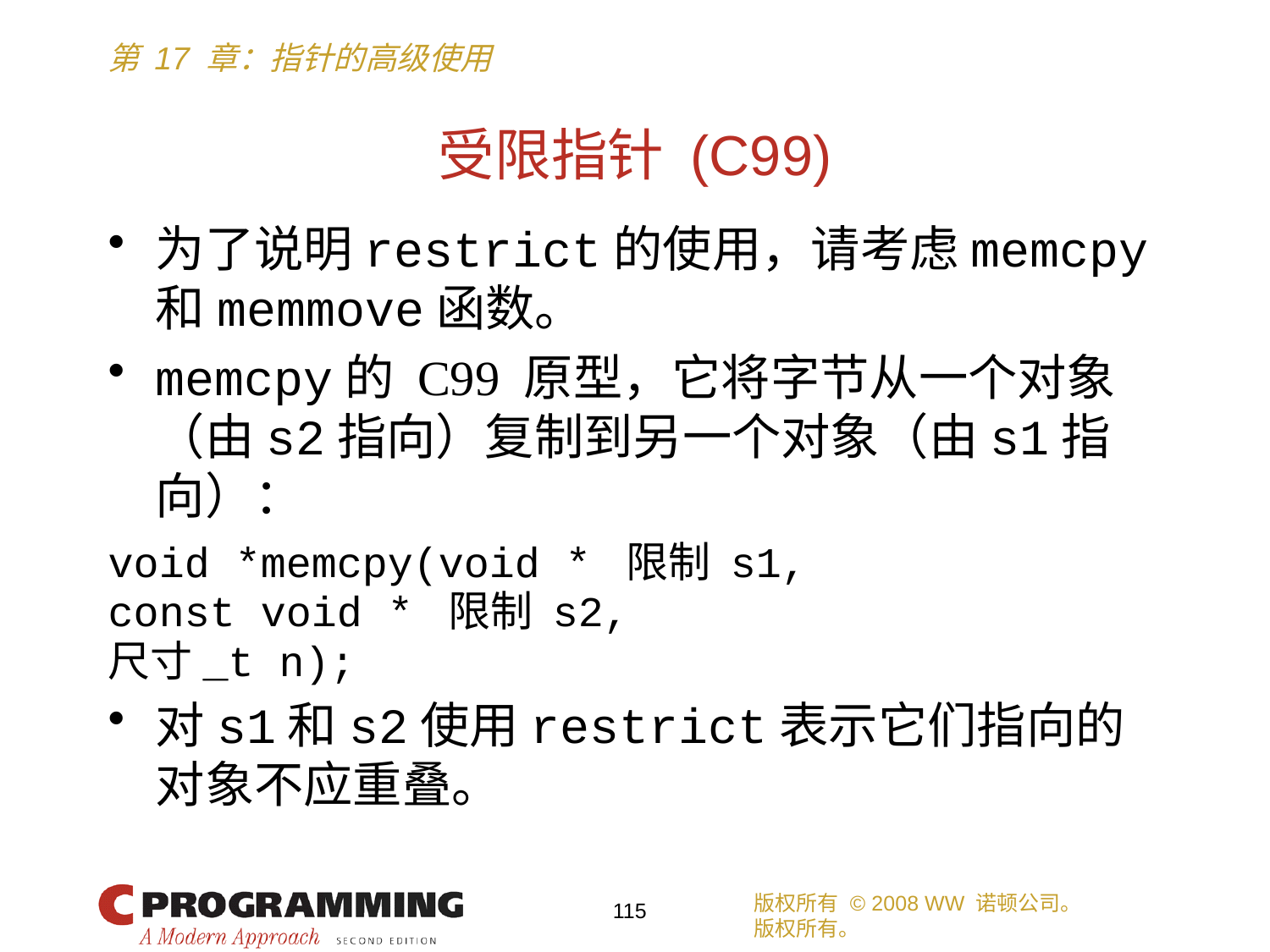

# 受限指针 (C99)
为了说明restrict的使用，请考虑memcpy和memmove函数。
memcpy的 C99 原型，它将字节从一个对象（由s2指向）复制到另一个对象（由s1指向）：
void *memcpy(void * 限制 s1,
const void * 限制 s2,
尺寸_t n);
对s1和s2使用restrict表示它们指向的对象不应重叠。
版权所有 © 2008 WW 诺顿公司。
版权所有。
115